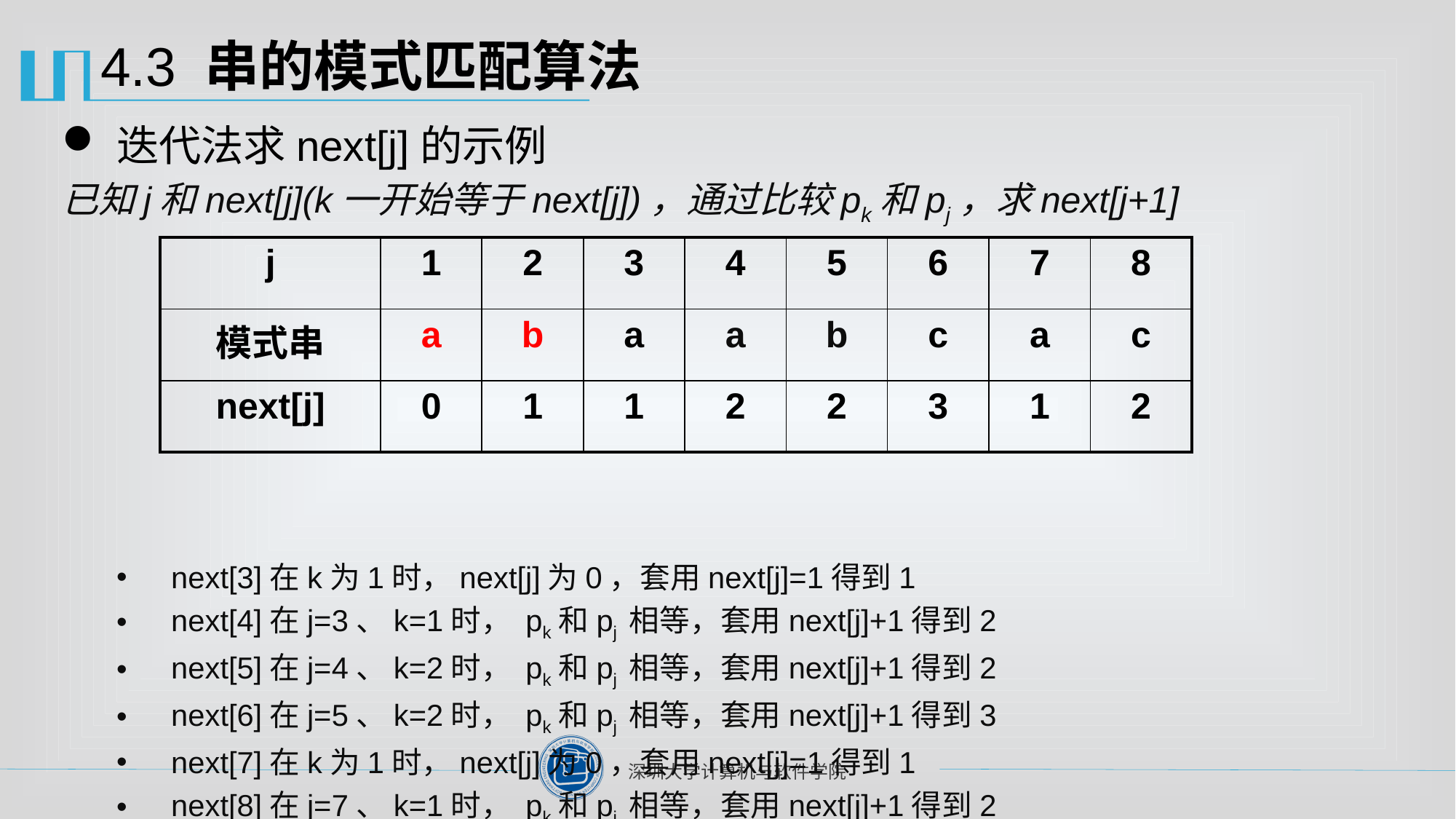

# 4.3 串的模式匹配算法
迭代法求next[j]的示例
已知j和next[j](k一开始等于next[j])，通过比较pk和pj，求next[j+1]

next[3]在k为1时，next[j]为0，套用next[j]=1得到1
next[4]在j=3、k=1时， pk和pj 相等，套用next[j]+1得到2
next[5]在j=4、k=2时， pk和pj 相等，套用next[j]+1得到2
next[6]在j=5、k=2时， pk和pj 相等，套用next[j]+1得到3
next[7]在k为1时，next[j]为0，套用next[j]=1得到1
next[8]在j=7、k=1时， pk和pj 相等，套用next[j]+1得到2

| j | 1 | 2 | 3 | 4 | 5 | 6 | 7 | 8 |
| --- | --- | --- | --- | --- | --- | --- | --- | --- |
| 模式串 | a | b | a | a | b | c | a | c |
| next[j] | 0 | 1 | 1 | 2 | 2 | 3 | 1 | 2 |
26